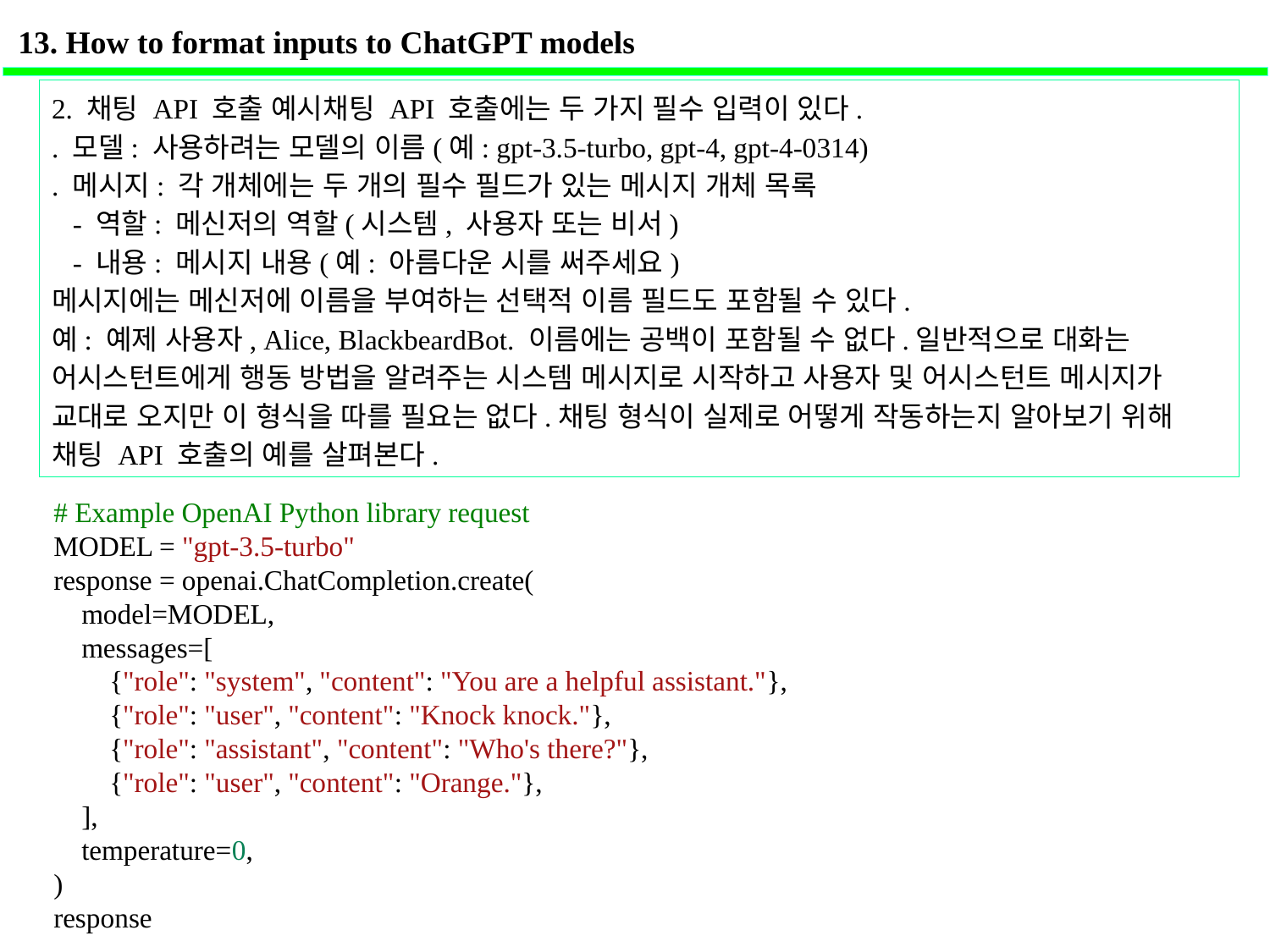

13. How to format inputs to ChatGPT models

2. 채팅 API 호출 예시채팅 API 호출에는 두 가지 필수 입력이 있다.
. 모델: 사용하려는 모델의 이름(예: gpt-3.5-turbo, gpt-4, gpt-4-0314)
. 메시지: 각 개체에는 두 개의 필수 필드가 있는 메시지 개체 목록
   - 역할: 메신저의 역할(시스템, 사용자 또는 비서)
   - 내용: 메시지 내용(예: 아름다운 시를 써주세요)
메시지에는 메신저에 이름을 부여하는 선택적 이름 필드도 포함될 수 있다.
예: 예제 사용자, Alice, BlackbeardBot. 이름에는 공백이 포함될 수 없다.일반적으로 대화는 어시스턴트에게 행동 방법을 알려주는 시스템 메시지로 시작하고 사용자 및 어시스턴트 메시지가 교대로 오지만 이 형식을 따를 필요는 없다.채팅 형식이 실제로 어떻게 작동하는지 알아보기 위해 채팅 API 호출의 예를 살펴본다.
# Example OpenAI Python library request
MODEL = "gpt-3.5-turbo"
response = openai.ChatCompletion.create(
    model=MODEL,
    messages=[
        {"role": "system", "content": "You are a helpful assistant."},
        {"role": "user", "content": "Knock knock."},
        {"role": "assistant", "content": "Who's there?"},
        {"role": "user", "content": "Orange."},
    ],
    temperature=0,
)
response